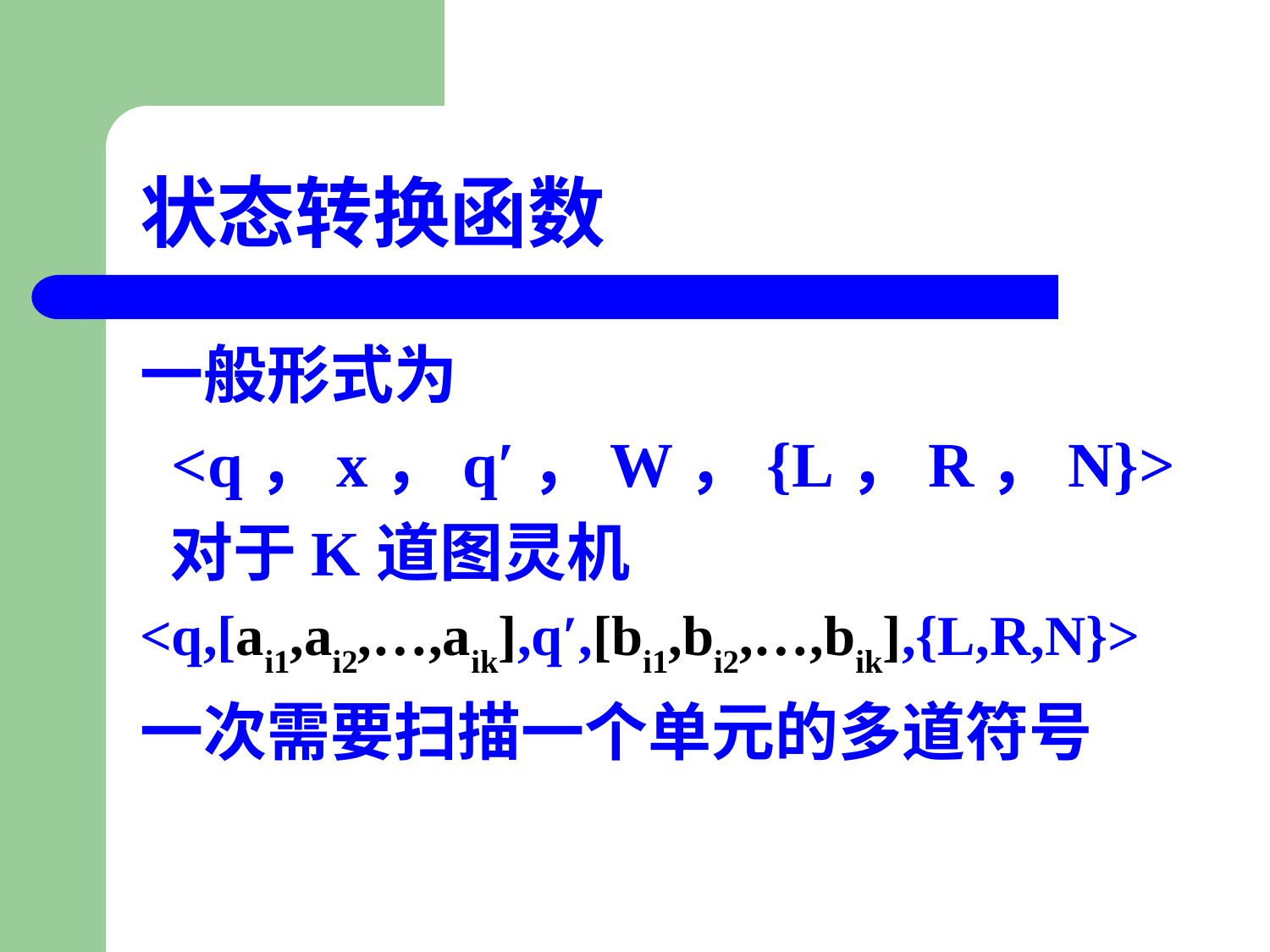

# 状态转换函数
一般形式为
  <q，x，q′，W，{L，R，N}>
 对于K道图灵机
<q,[ai1,ai2,…,aik],q′,[bi1,bi2,…,bik],{L,R,N}>
一次需要扫描一个单元的多道符号